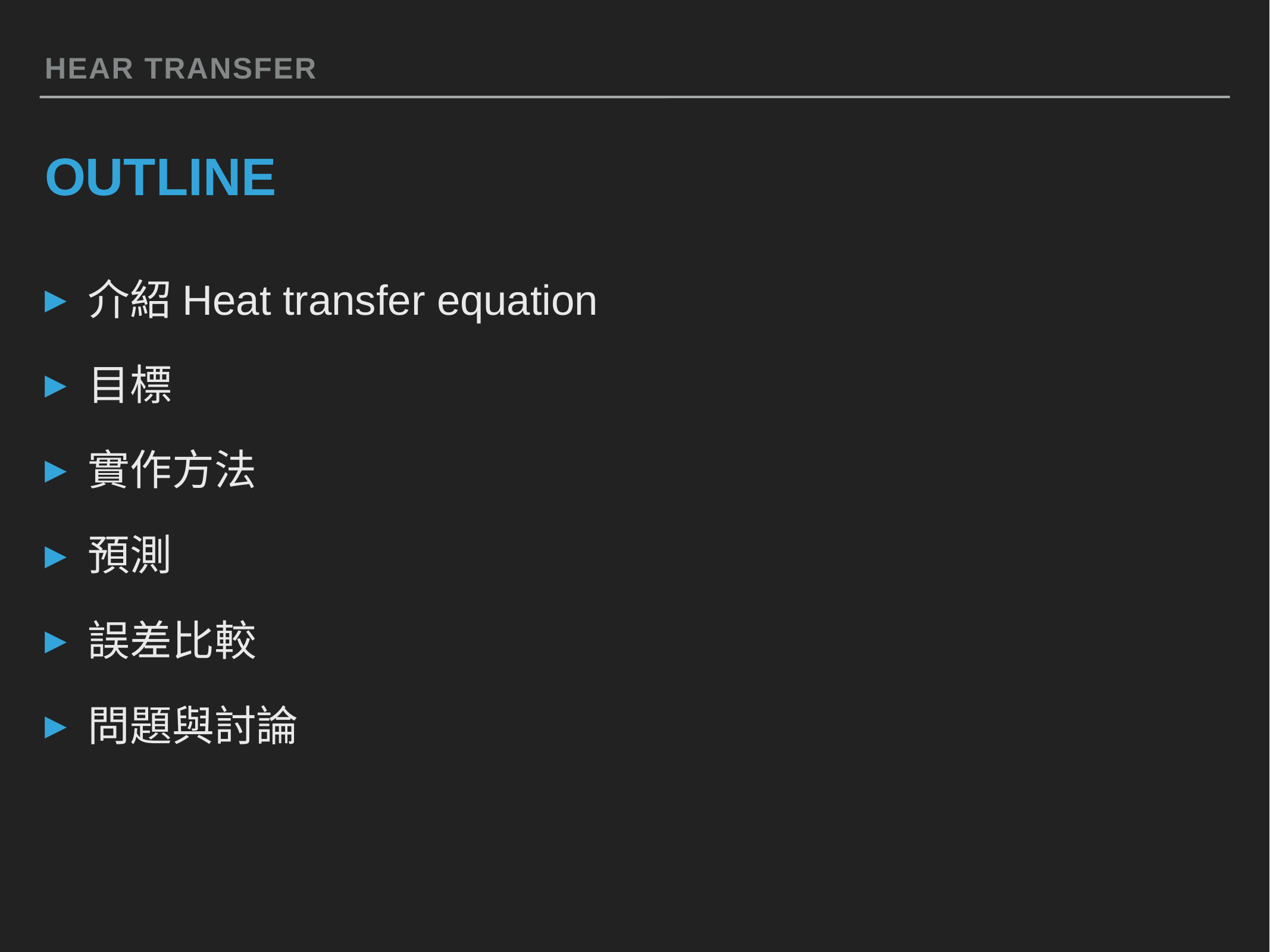

Hear transfer
# outline
介紹Heat transfer equation
目標
實作方法
預測
誤差比較
問題與討論